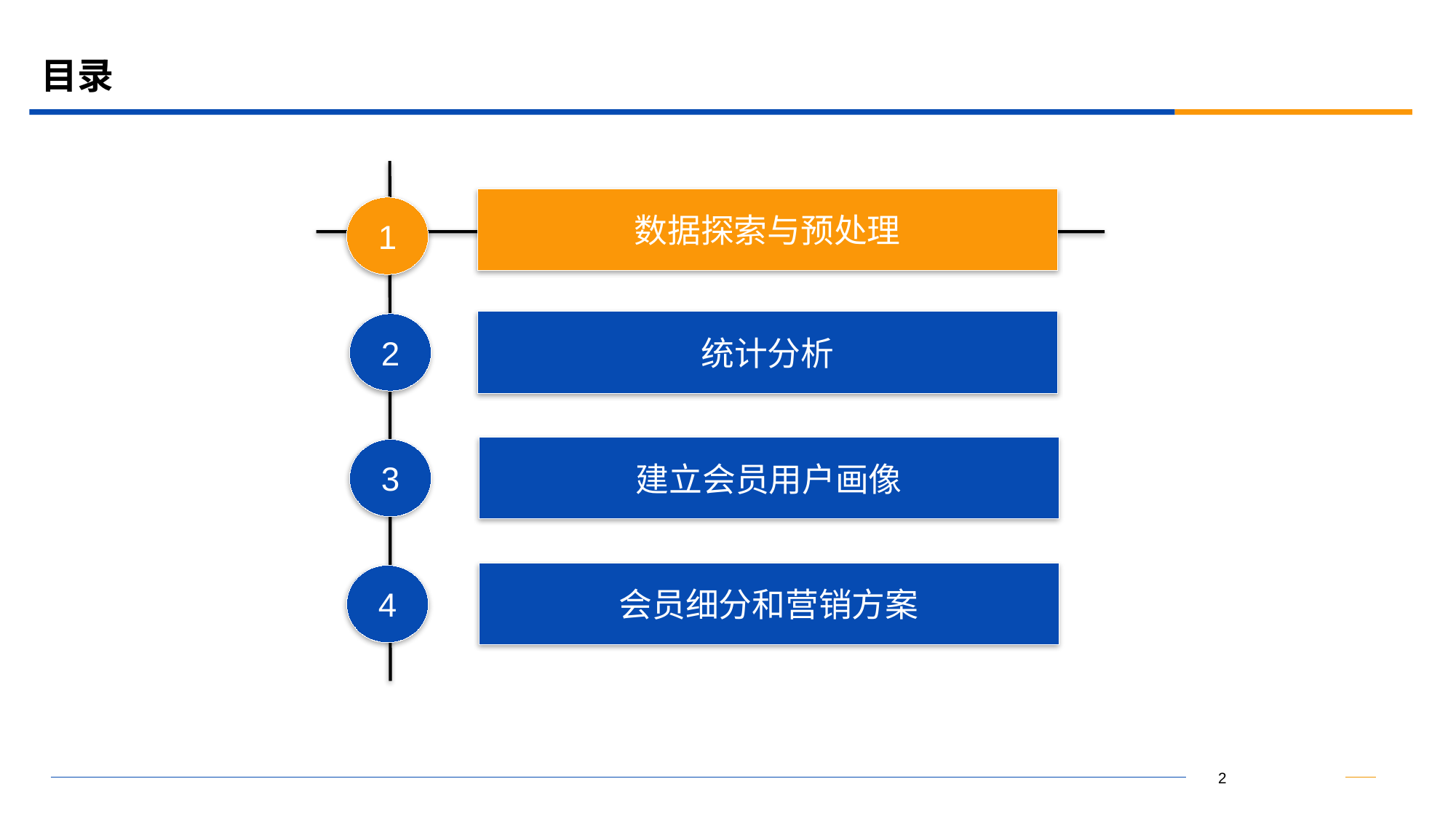

# 目录
数据探索与预处理
1

统计分析
2
建立会员用户画像
3
会员细分和营销方案
4